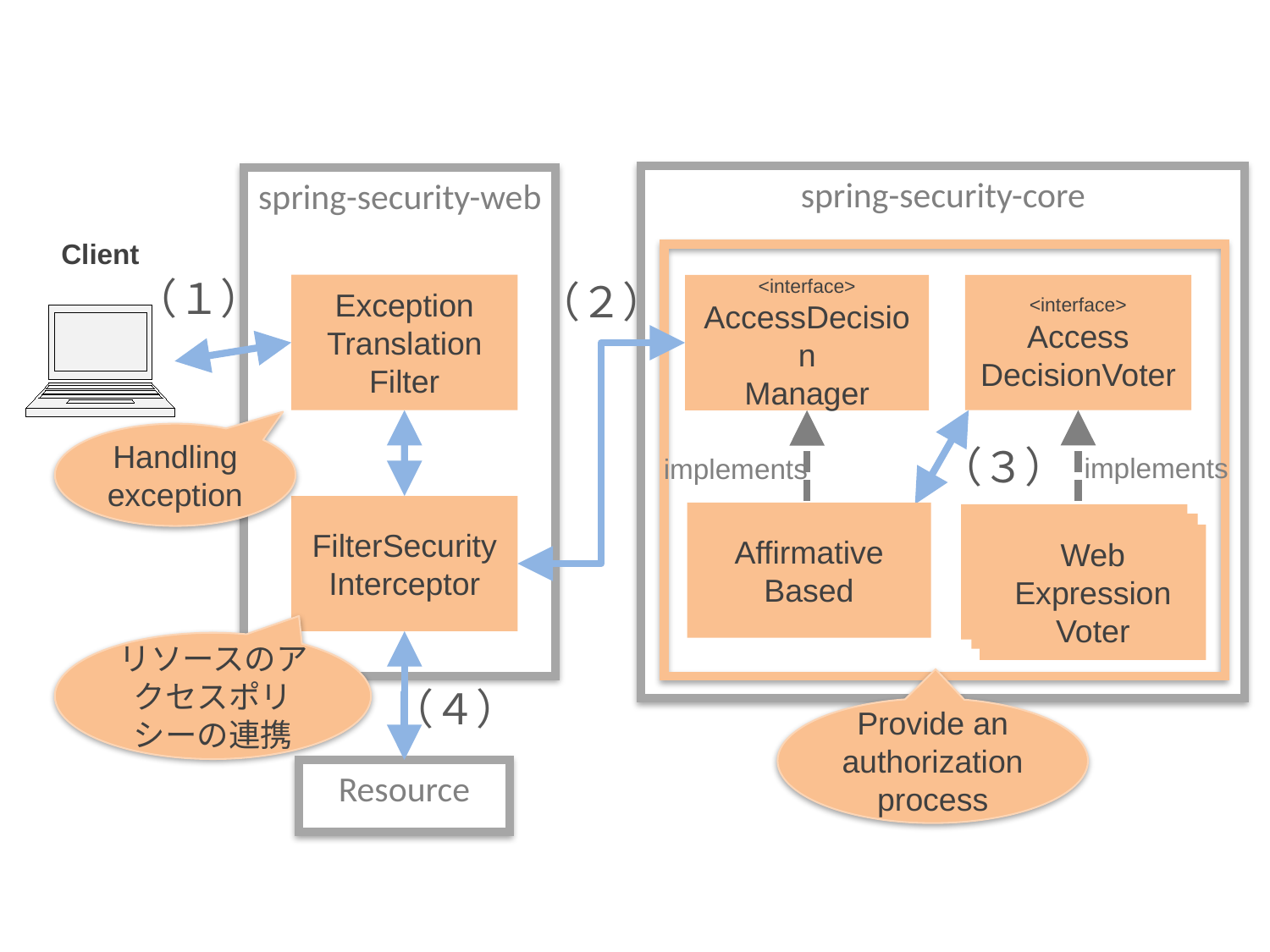

spring-security-core
spring-security-web
Client

（１）
（２）
Exception
Translation
Filter
<interface> Access
DecisionVoter
<interface> AccessDecision
Manager

Handling exception
（３）
implements
implements
FilterSecurity
Interceptor
Affirmative
Based
Web
Expression
Voter
Web
Expression
Voter
Web
Expression
Voter
リソースのアクセスポリシーの連携
（４）
Provide an authorization process
Resource